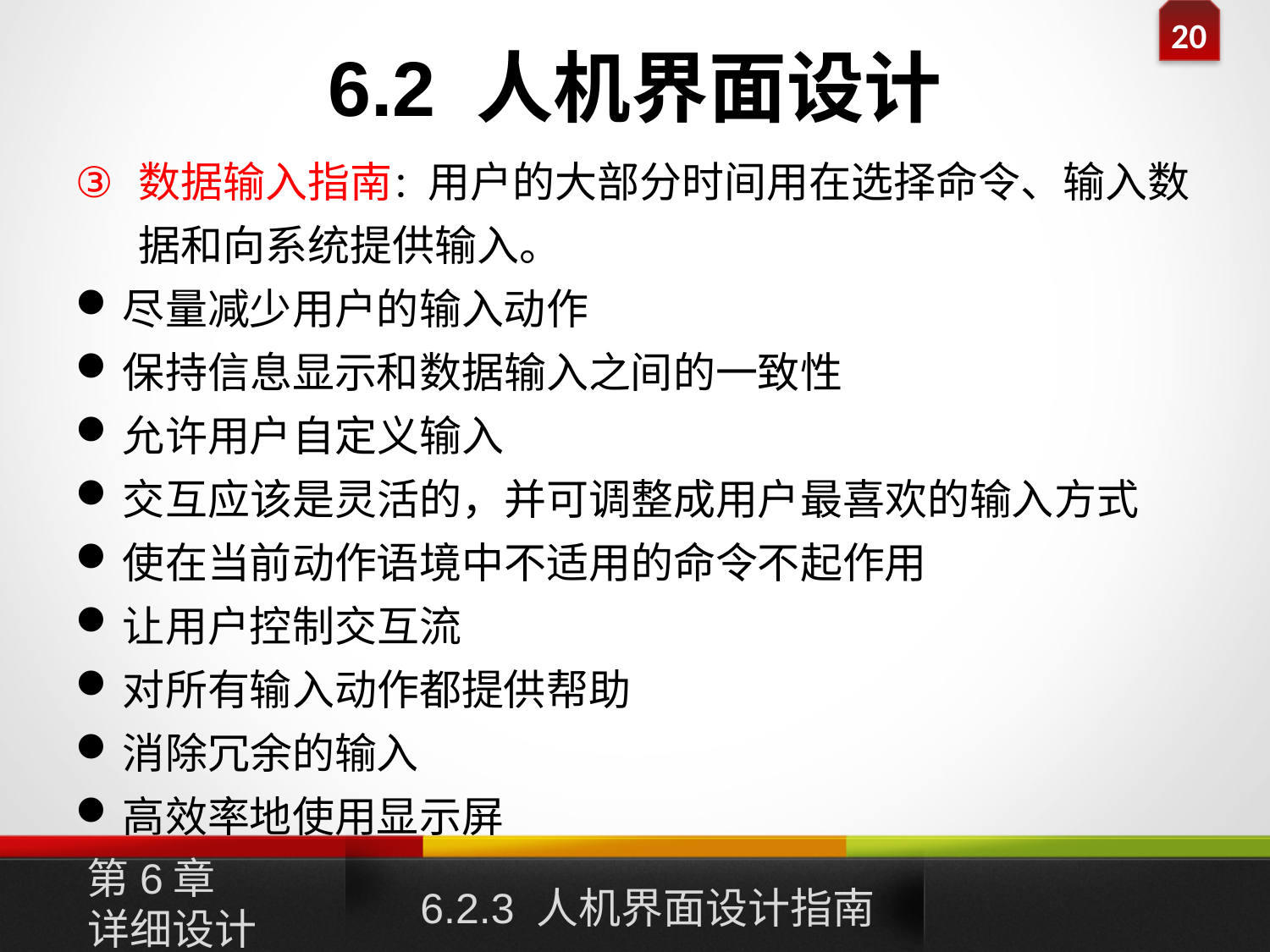

# 6.2 人机界面设计
数据输入指南：用户的大部分时间用在选择命令、输入数据和向系统提供输入。
尽量减少用户的输入动作
保持信息显示和数据输入之间的一致性
允许用户自定义输入
交互应该是灵活的，并可调整成用户最喜欢的输入方式
使在当前动作语境中不适用的命令不起作用
让用户控制交互流
对所有输入动作都提供帮助
消除冗余的输入
高效率地使用显示屏
第6章
详细设计
6.2.3 人机界面设计指南